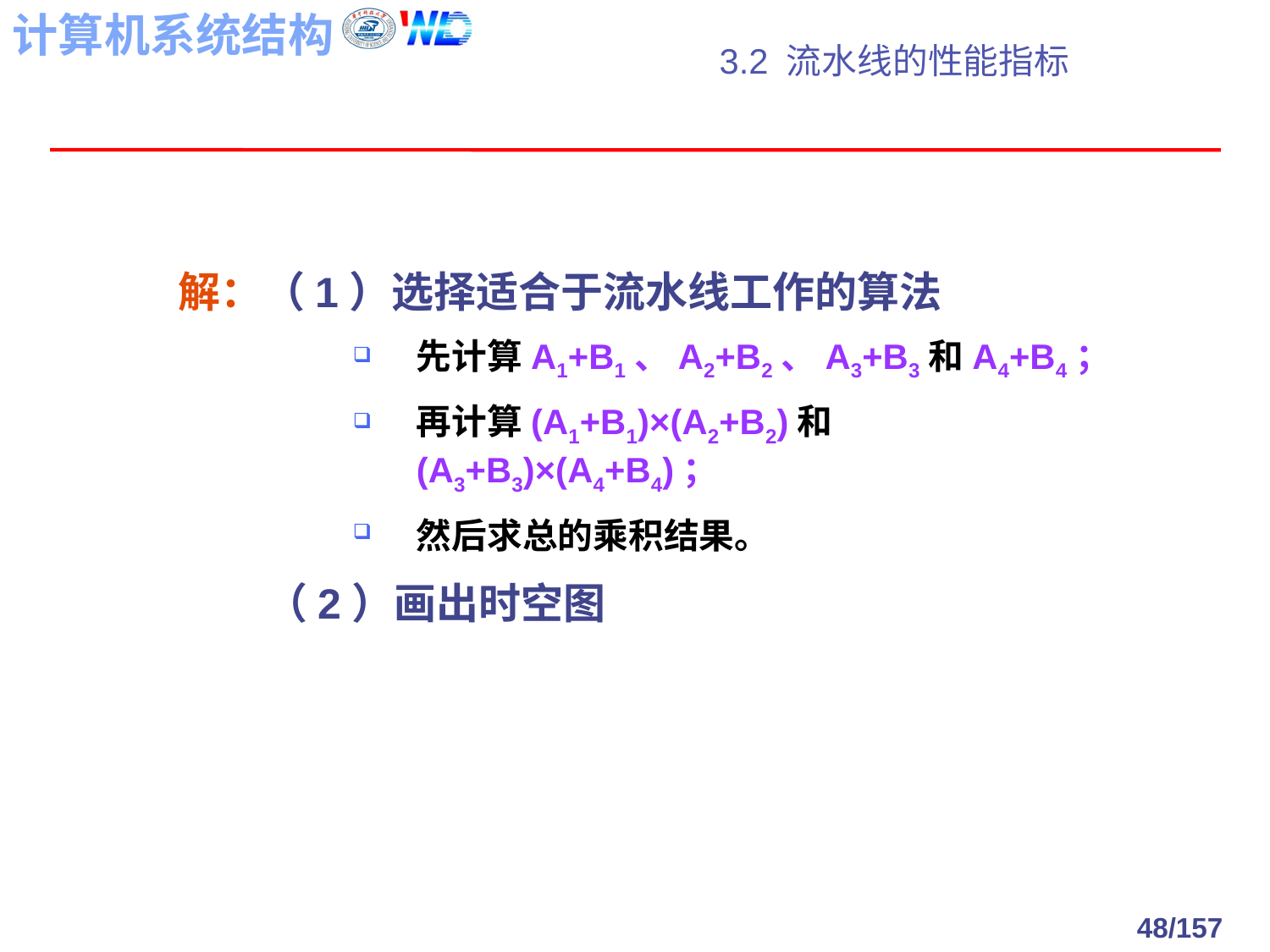

# 3.2 流水线的性能指标
解：（1）选择适合于流水线工作的算法
先计算A1+B1、A2+B2、A3+B3和A4+B4；
再计算(A1+B1)×(A2+B2)和(A3+B3)×(A4+B4)；
然后求总的乘积结果。
（2）画出时空图